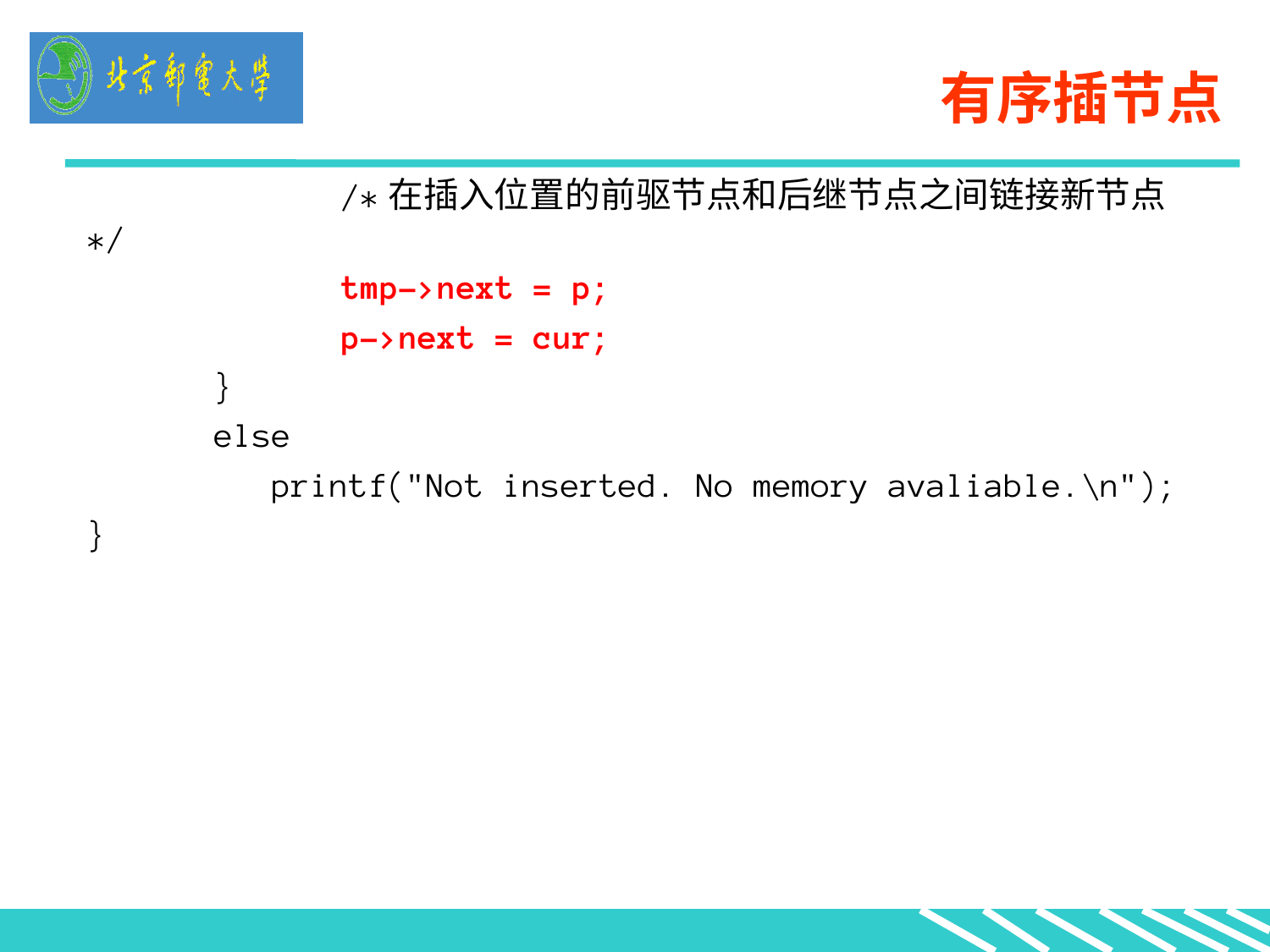

有序插节点
		/*在插入位置的前驱节点和后继节点之间链接新节点*/
		tmp->next = p;
		p->next = cur;
	}
	else
	   printf("Not inserted. No memory avaliable.\n");
}